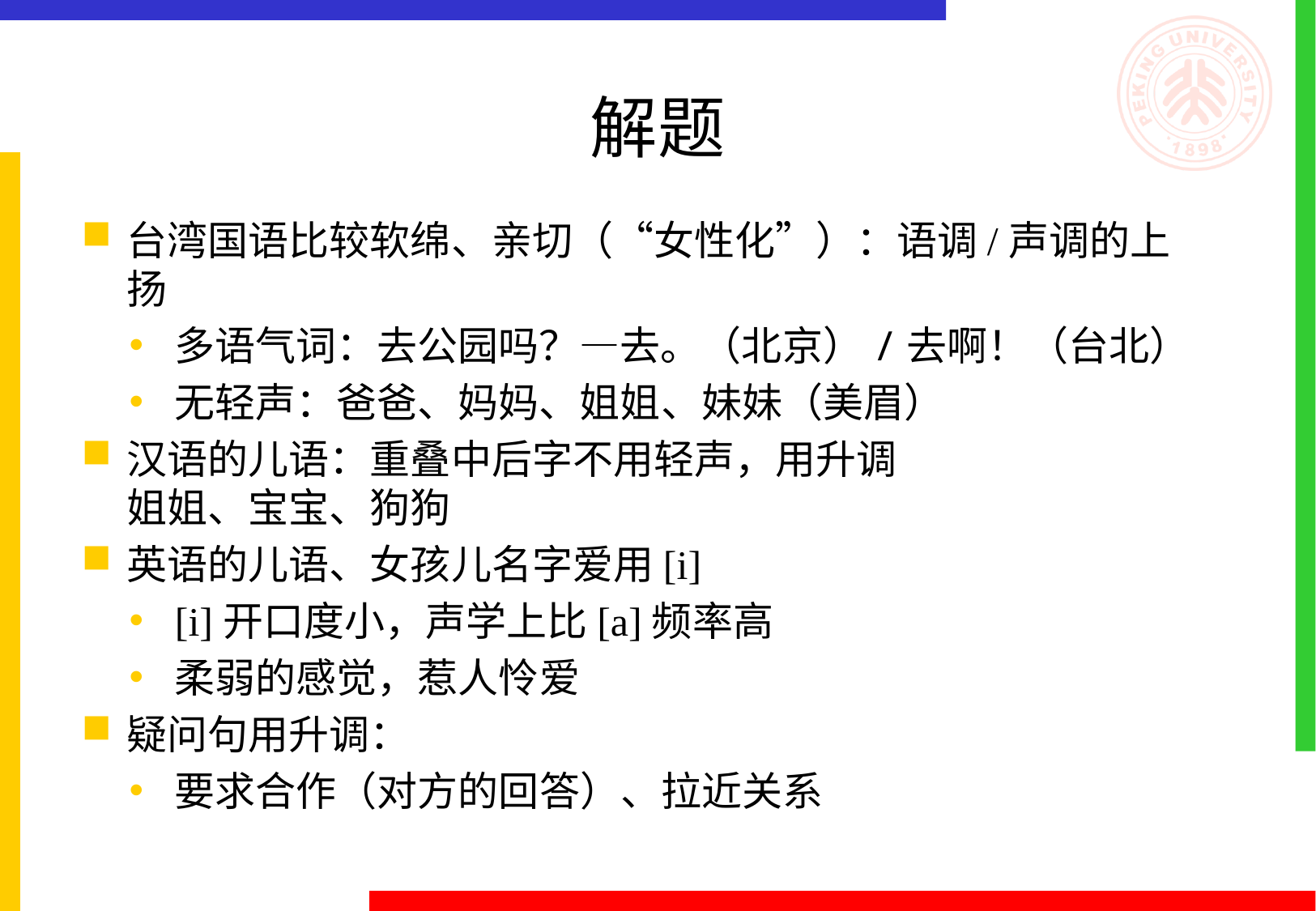

# 解题
台湾国语比较软绵、亲切（“女性化”）：语调/声调的上扬
多语气词：去公园吗？—去。（北京）/去啊！（台北）
无轻声：爸爸、妈妈、姐姐、妹妹（美眉）
汉语的儿语：重叠中后字不用轻声，用升调
姐姐、宝宝、狗狗
英语的儿语、女孩儿名字爱用[i]
[i]开口度小，声学上比[a]频率高
柔弱的感觉，惹人怜爱
疑问句用升调：
要求合作（对方的回答）、拉近关系